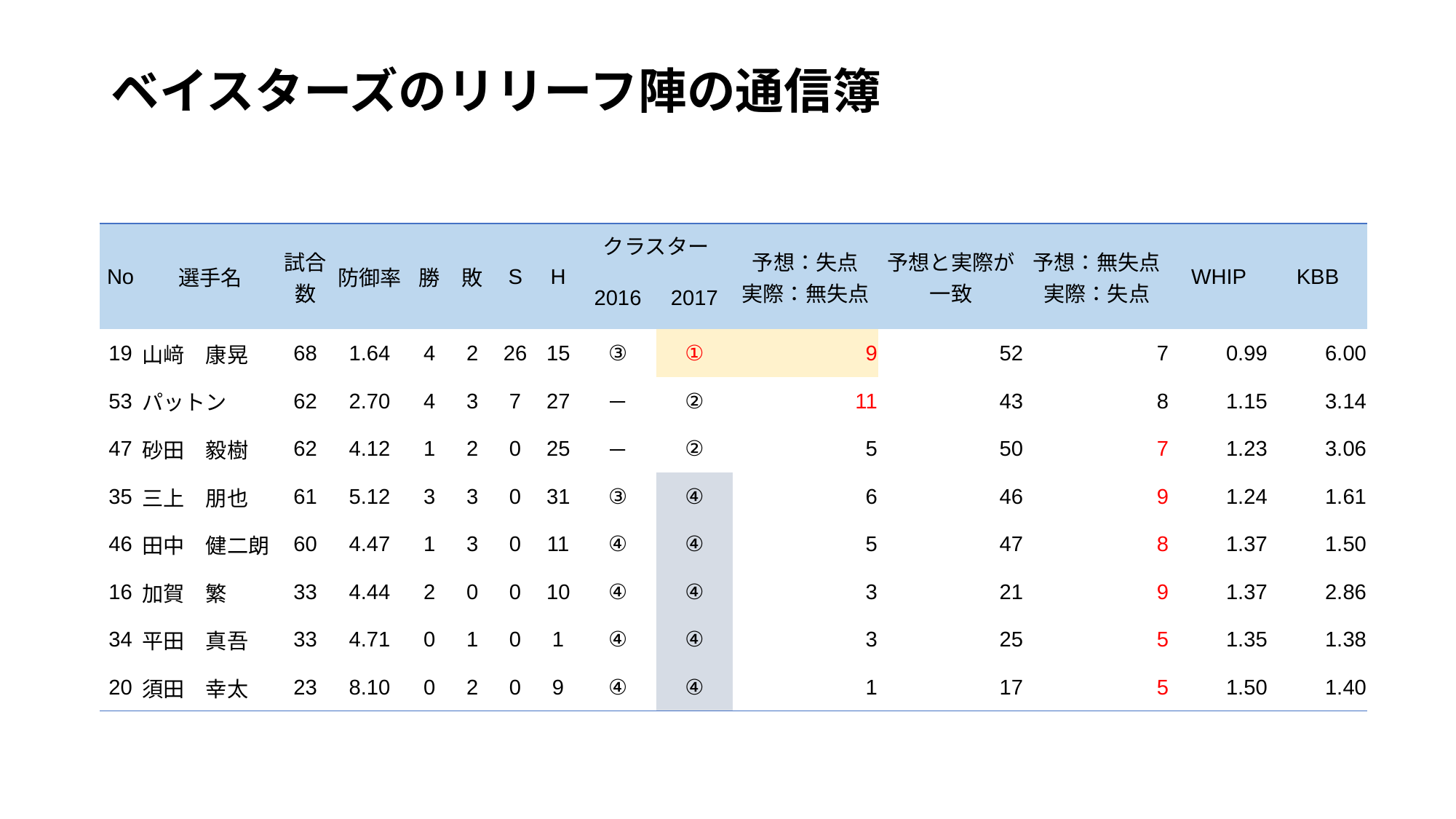

# ベイスターズのリリーフ陣の通信簿
| No | 選手名 | 試合数 | 防御率 | 勝 | 敗 | S | H | クラスター |  | 予想：失点 実際：無失点 | 予想と実際が一致 | 予想：無失点 実際：失点 | WHIP | KBB |
| --- | --- | --- | --- | --- | --- | --- | --- | --- | --- | --- | --- | --- | --- | --- |
|  |  |  |  |  |  |  |  | 2016 | 2017 |  |  |  |  |  |
| 19 | 山﨑　康晃 | 68 | 1.64 | 4 | 2 | 26 | 15 | ③ | ① | 9 | 52 | 7 | 0.99 | 6.00 |
| 53 | パットン | 62 | 2.70 | 4 | 3 | 7 | 27 | － | ② | 11 | 43 | 8 | 1.15 | 3.14 |
| 47 | 砂田　毅樹 | 62 | 4.12 | 1 | 2 | 0 | 25 | － | ② | 5 | 50 | 7 | 1.23 | 3.06 |
| 35 | 三上　朋也 | 61 | 5.12 | 3 | 3 | 0 | 31 | ③ | ④ | 6 | 46 | 9 | 1.24 | 1.61 |
| 46 | 田中　健二朗 | 60 | 4.47 | 1 | 3 | 0 | 11 | ④ | ④ | 5 | 47 | 8 | 1.37 | 1.50 |
| 16 | 加賀　繁 | 33 | 4.44 | 2 | 0 | 0 | 10 | ④ | ④ | 3 | 21 | 9 | 1.37 | 2.86 |
| 34 | 平田　真吾 | 33 | 4.71 | 0 | 1 | 0 | 1 | ④ | ④ | 3 | 25 | 5 | 1.35 | 1.38 |
| 20 | 須田　幸太 | 23 | 8.10 | 0 | 2 | 0 | 9 | ④ | ④ | 1 | 17 | 5 | 1.50 | 1.40 |